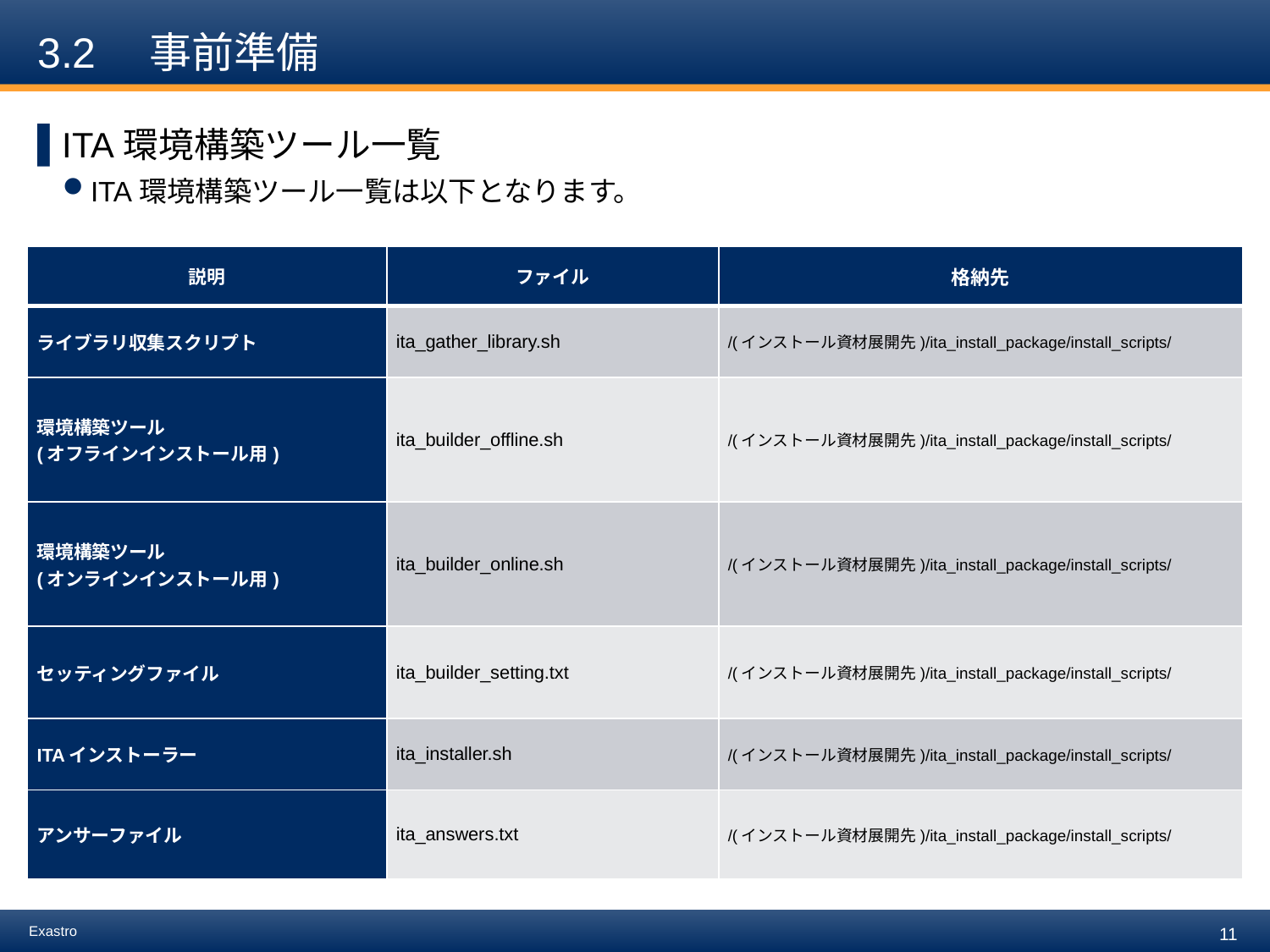

# 3.2　事前準備
ITA環境構築ツール一覧
ITA環境構築ツール一覧は以下となります。
| 説明 | ファイル | 格納先 |
| --- | --- | --- |
| ライブラリ収集スクリプト | ita\_gather\_library.sh | /(インストール資材展開先)/ita\_install\_package/install\_scripts/ |
| 環境構築ツール (オフラインインストール用) | ita\_builder\_offline.sh | /(インストール資材展開先)/ita\_install\_package/install\_scripts/ |
| 環境構築ツール (オンラインインストール用) | ita\_builder\_online.sh | /(インストール資材展開先)/ita\_install\_package/install\_scripts/ |
| セッティングファイル | ita\_builder\_setting.txt | /(インストール資材展開先)/ita\_install\_package/install\_scripts/ |
| ITAインストーラー | ita\_installer.sh | /(インストール資材展開先)/ita\_install\_package/install\_scripts/ |
| アンサーファイル | ita\_answers.txt | /(インストール資材展開先)/ita\_install\_package/install\_scripts/ |